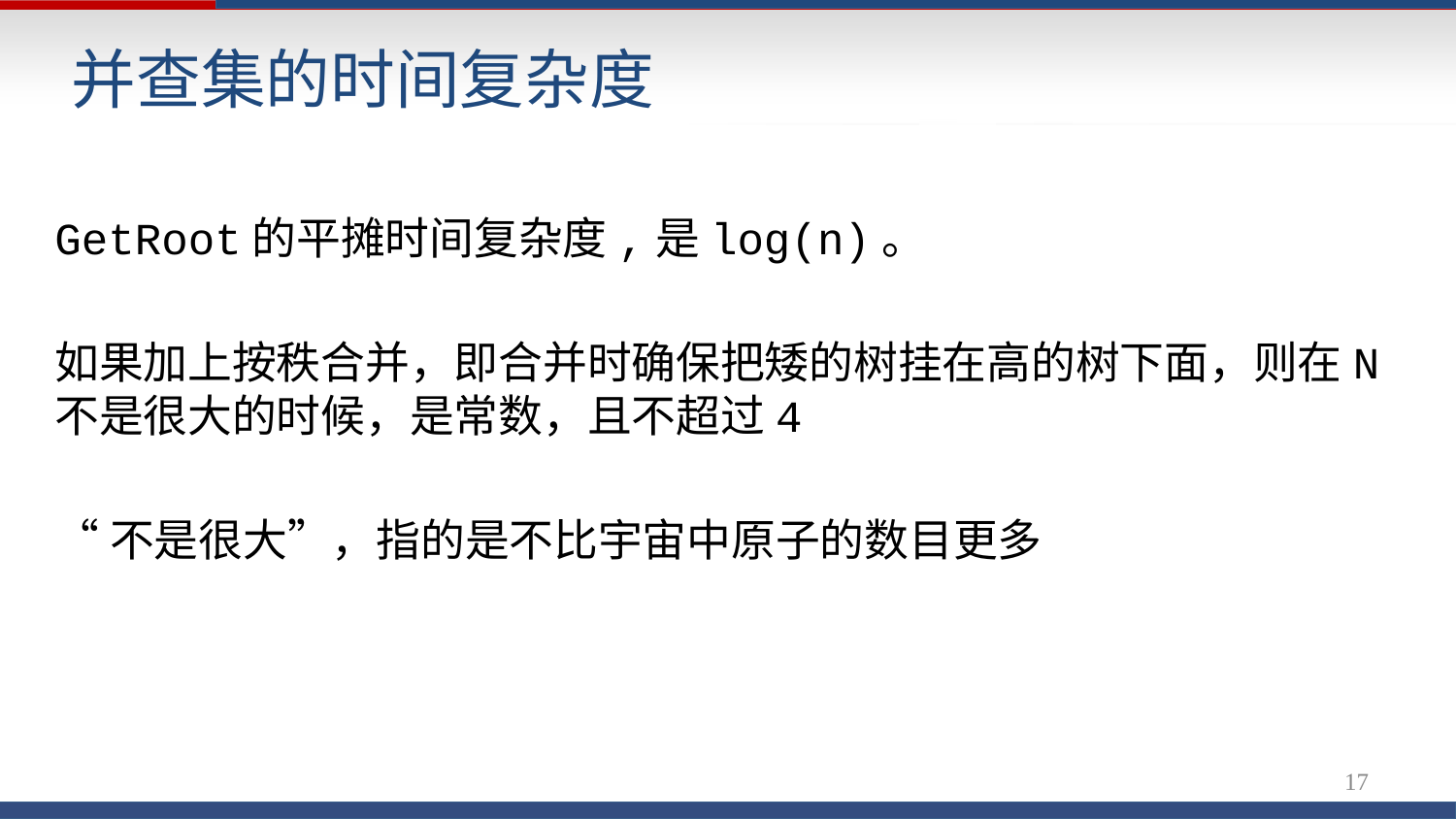

# 并查集的时间复杂度

GetRoot的平摊时间复杂度,是log(n)。

如果加上按秩合并，即合并时确保把矮的树挂在高的树下面，则在N不是很大的时候，是常数，且不超过4

“不是很大”，指的是不比宇宙中原子的数目更多

17